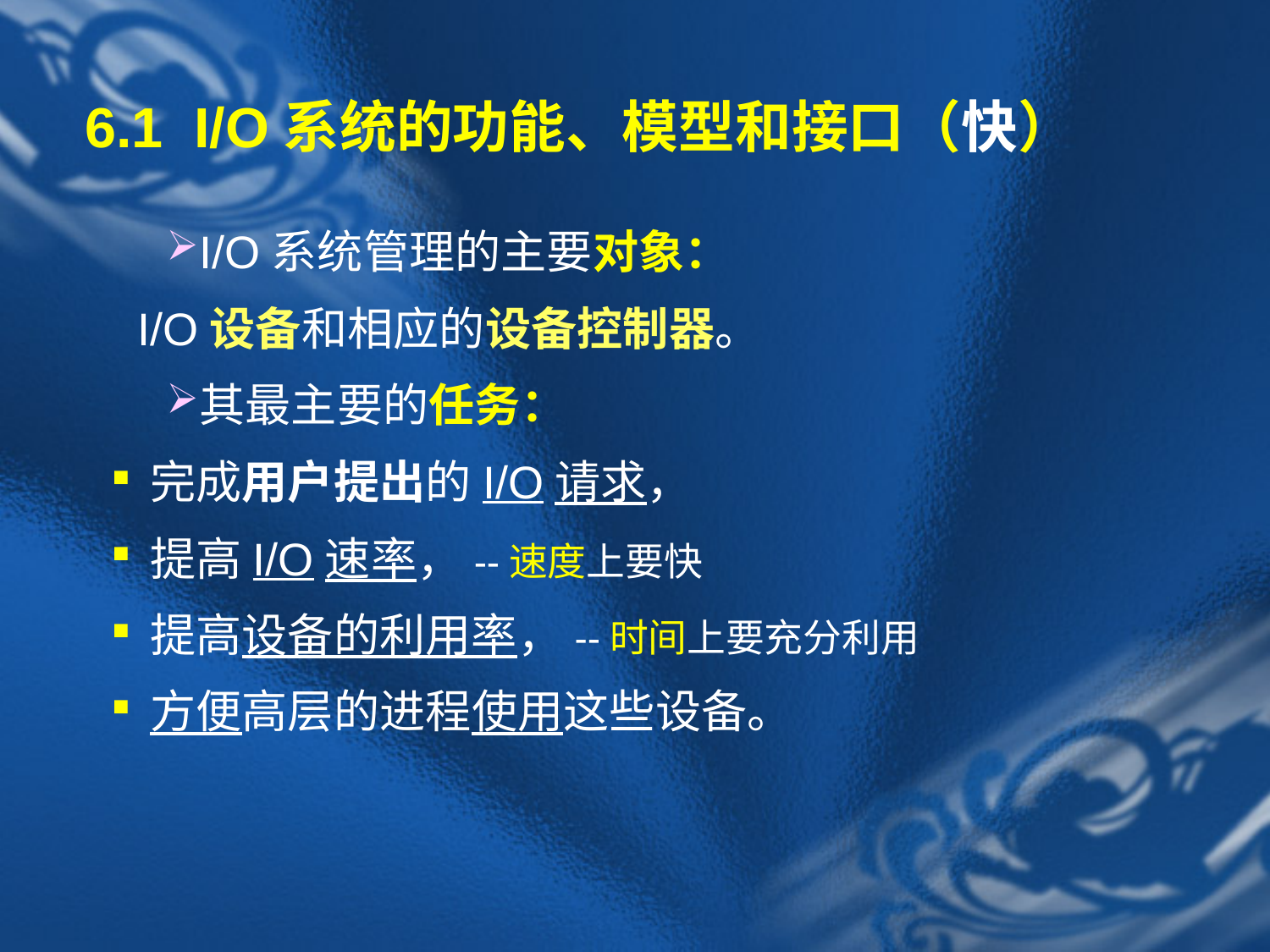

# 6.1  I/O系统的功能、模型和接口（快）
I/O系统管理的主要对象：
    I/O设备和相应的设备控制器。
其最主要的任务：
完成用户提出的I/O请求，
提高I/O速率，--速度上要快
提高设备的利用率，--时间上要充分利用
方便高层的进程使用这些设备。